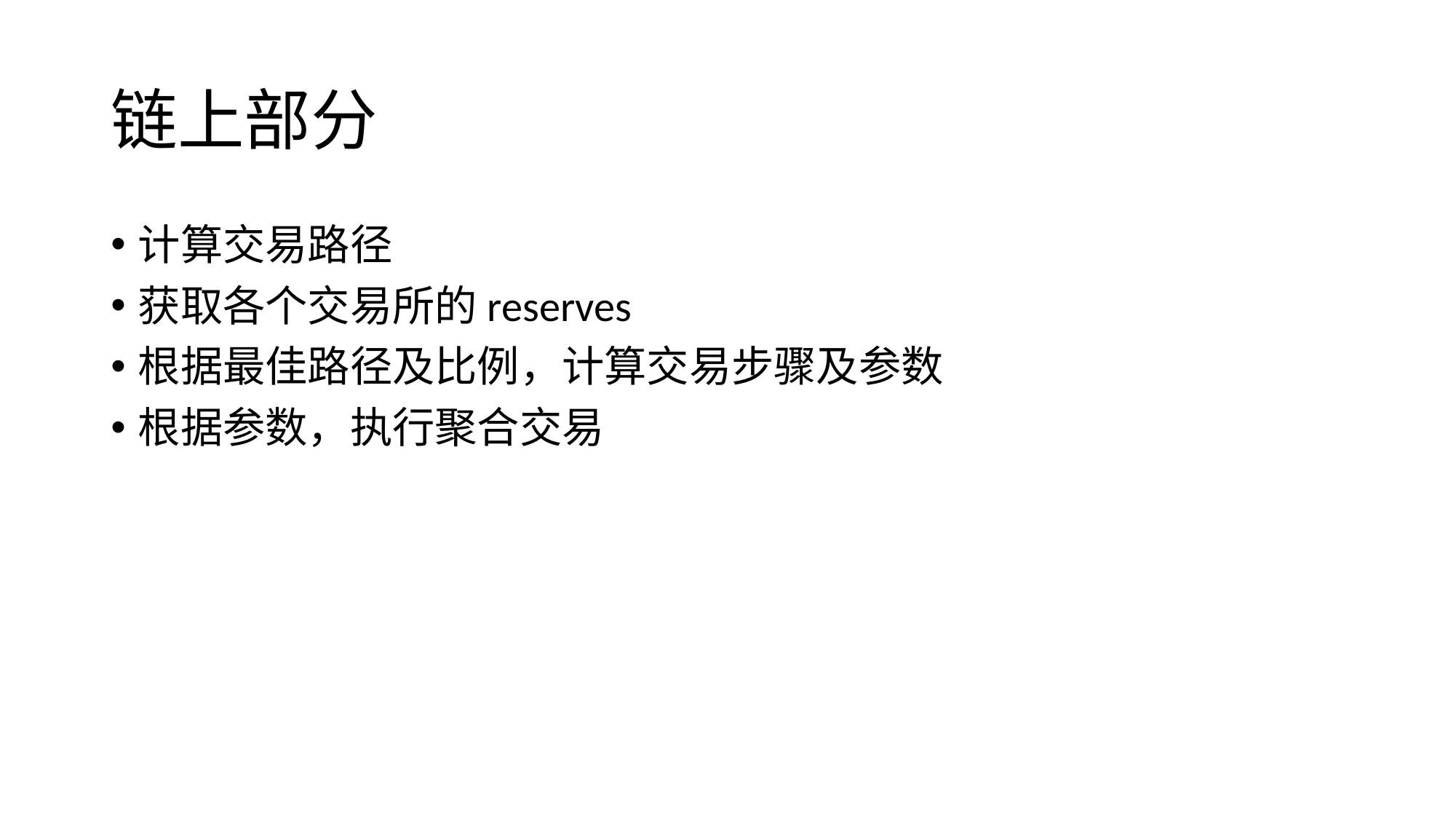

# 链上部分
计算交易路径
获取各个交易所的reserves
根据最佳路径及比例，计算交易步骤及参数
根据参数，执行聚合交易